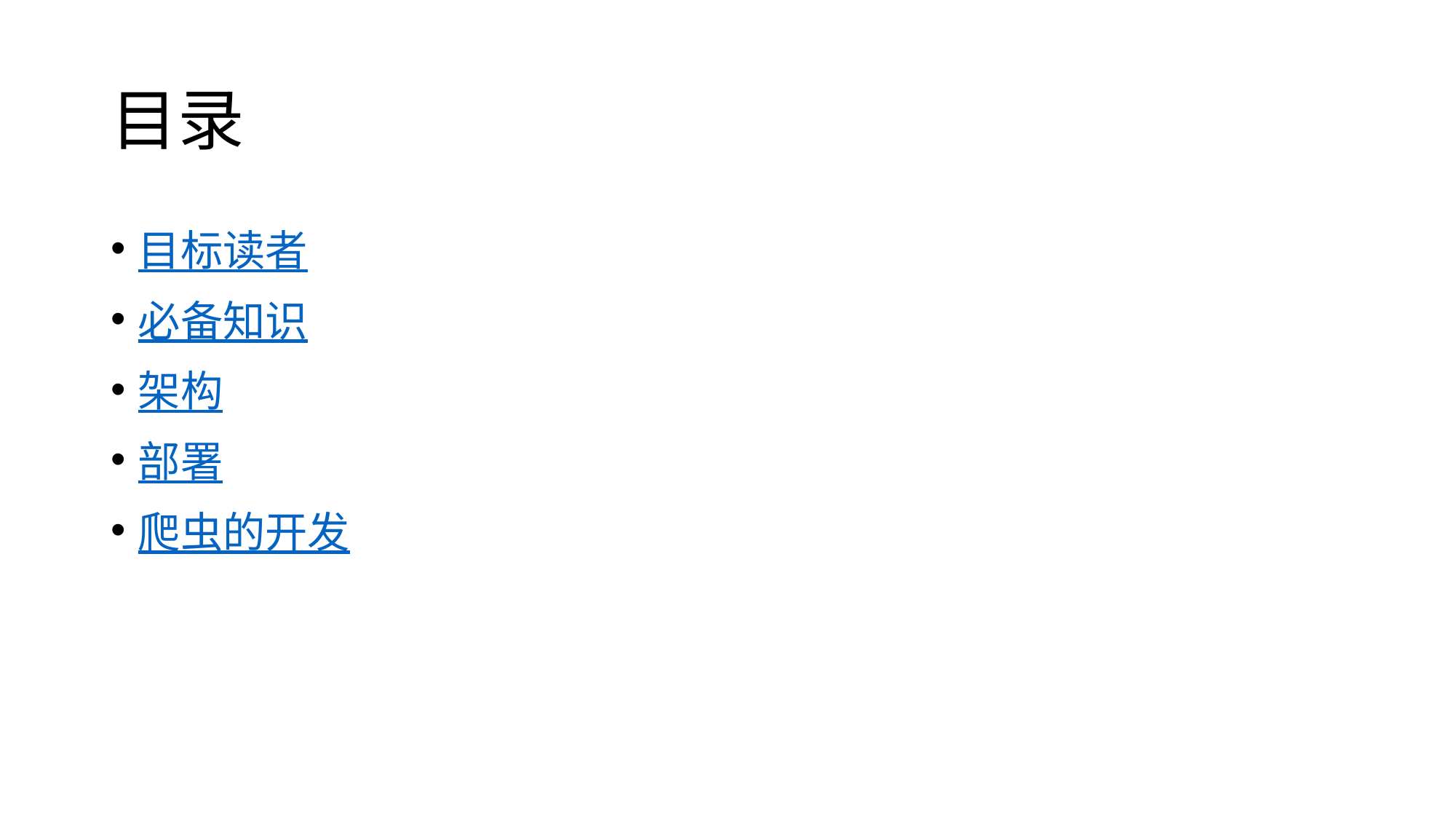

# 目录
目标读者
必备知识
架构
部署
爬虫的开发